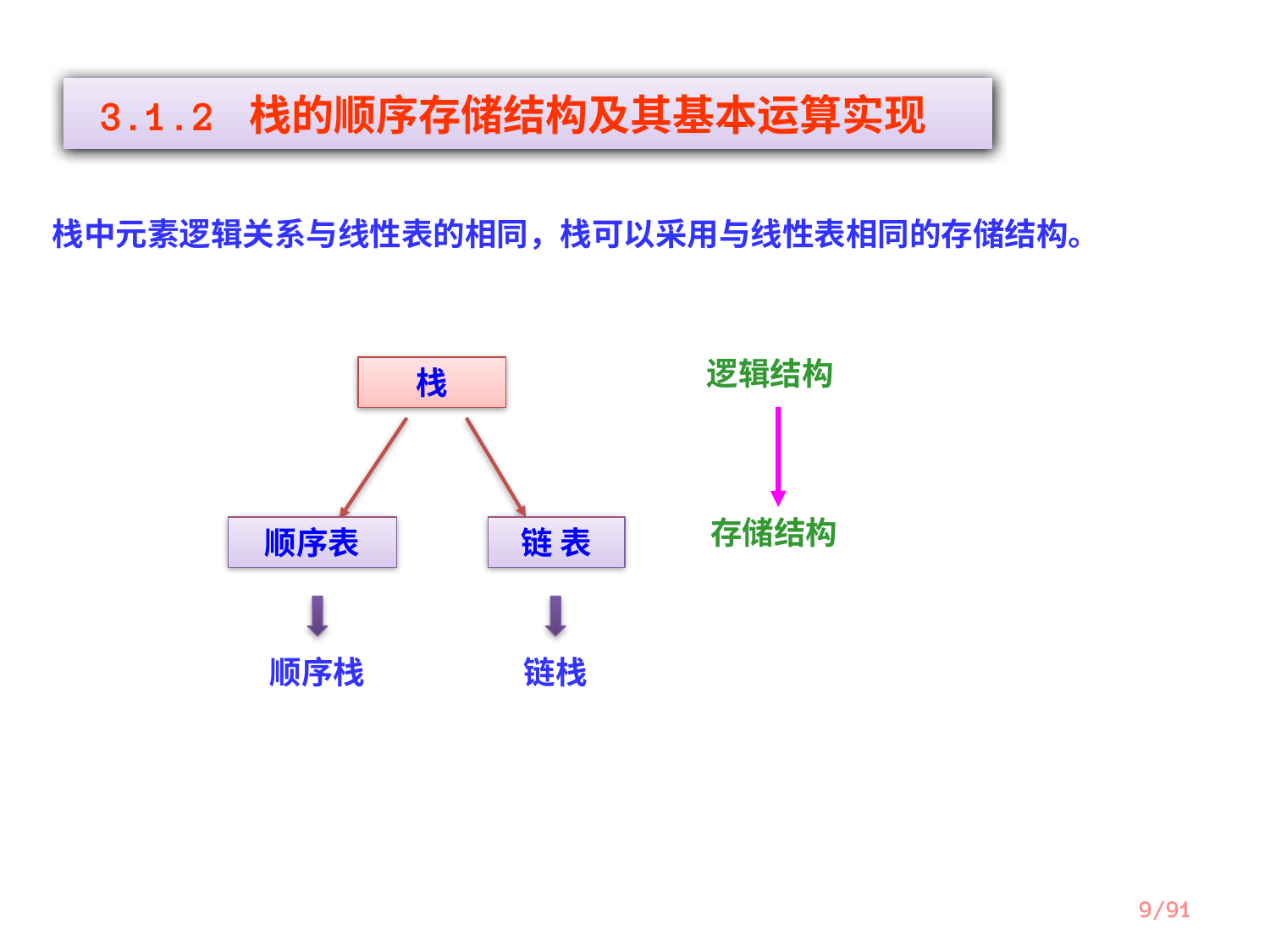

3.1.2 栈的顺序存储结构及其基本运算实现
栈中元素逻辑关系与线性表的相同，栈可以采用与线性表相同的存储结构。
逻辑结构
栈

存储结构
顺序表
链 表

顺序栈
链栈
9/91